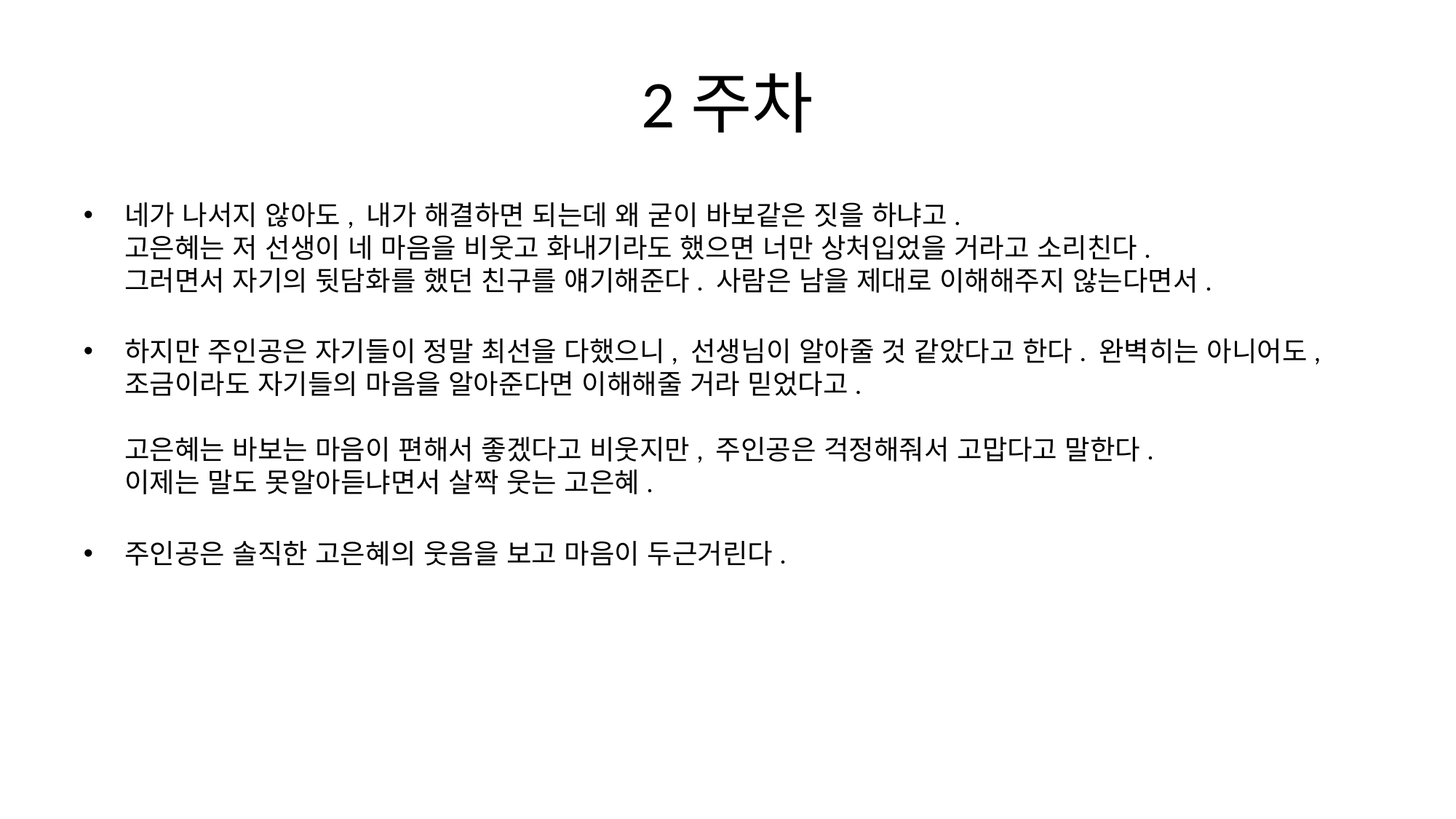

# 2주차
네가 나서지 않아도, 내가 해결하면 되는데 왜 굳이 바보같은 짓을 하냐고.
고은혜는 저 선생이 네 마음을 비웃고 화내기라도 했으면 너만 상처입었을 거라고 소리친다.
그러면서 자기의 뒷담화를 했던 친구를 얘기해준다. 사람은 남을 제대로 이해해주지 않는다면서.
하지만 주인공은 자기들이 정말 최선을 다했으니, 선생님이 알아줄 것 같았다고 한다. 완벽히는 아니어도, 조금이라도 자기들의 마음을 알아준다면 이해해줄 거라 믿었다고.
고은혜는 바보는 마음이 편해서 좋겠다고 비웃지만, 주인공은 걱정해줘서 고맙다고 말한다.
이제는 말도 못알아듣냐면서 살짝 웃는 고은혜.
주인공은 솔직한 고은혜의 웃음을 보고 마음이 두근거린다.